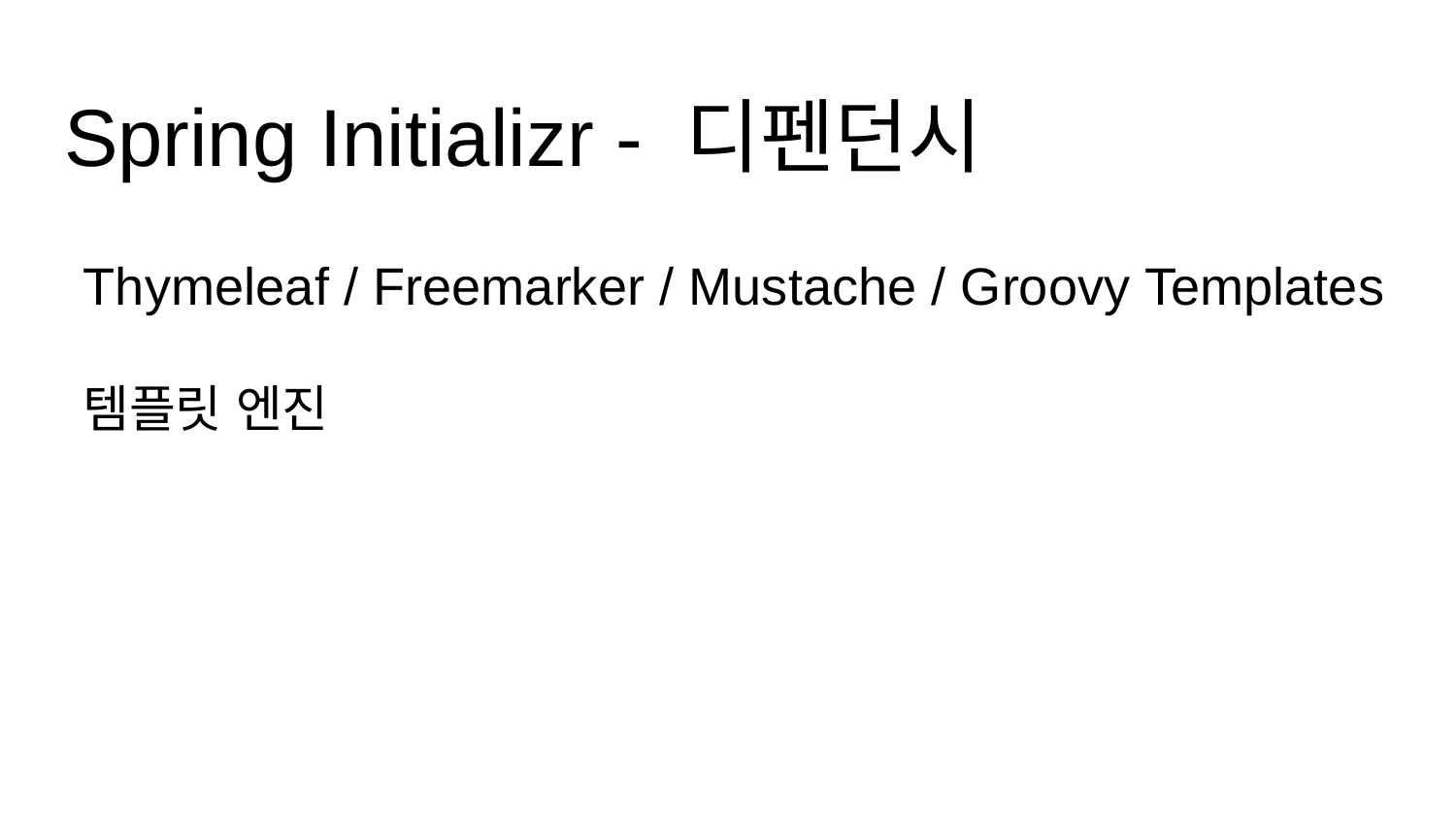

# Spring Initializr - 디펜던시
Thymeleaf / Freemarker / Mustache / Groovy Templates
템플릿 엔진